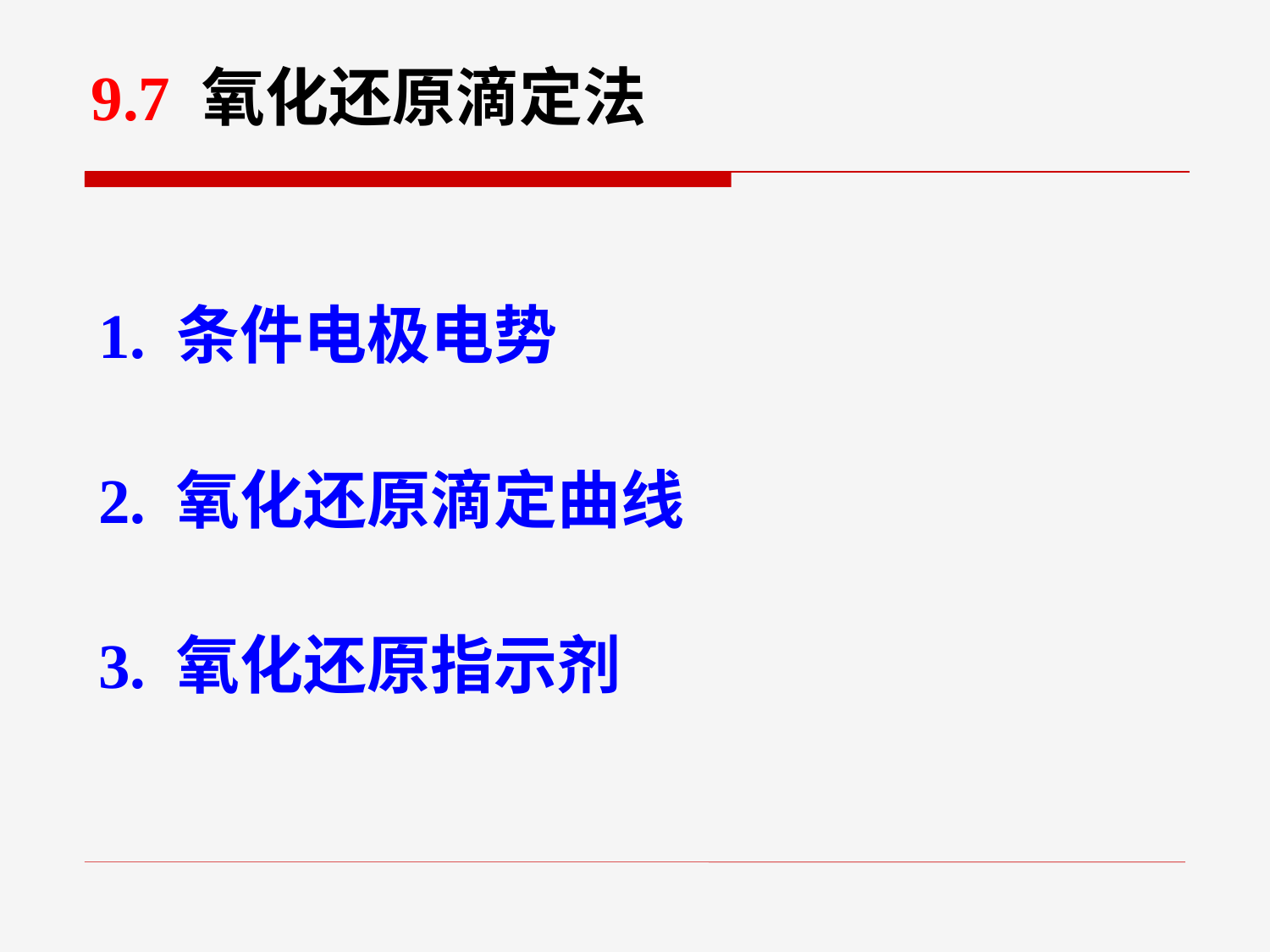

9.7 氧化还原滴定法
1. 条件电极电势
2. 氧化还原滴定曲线
3. 氧化还原指示剂